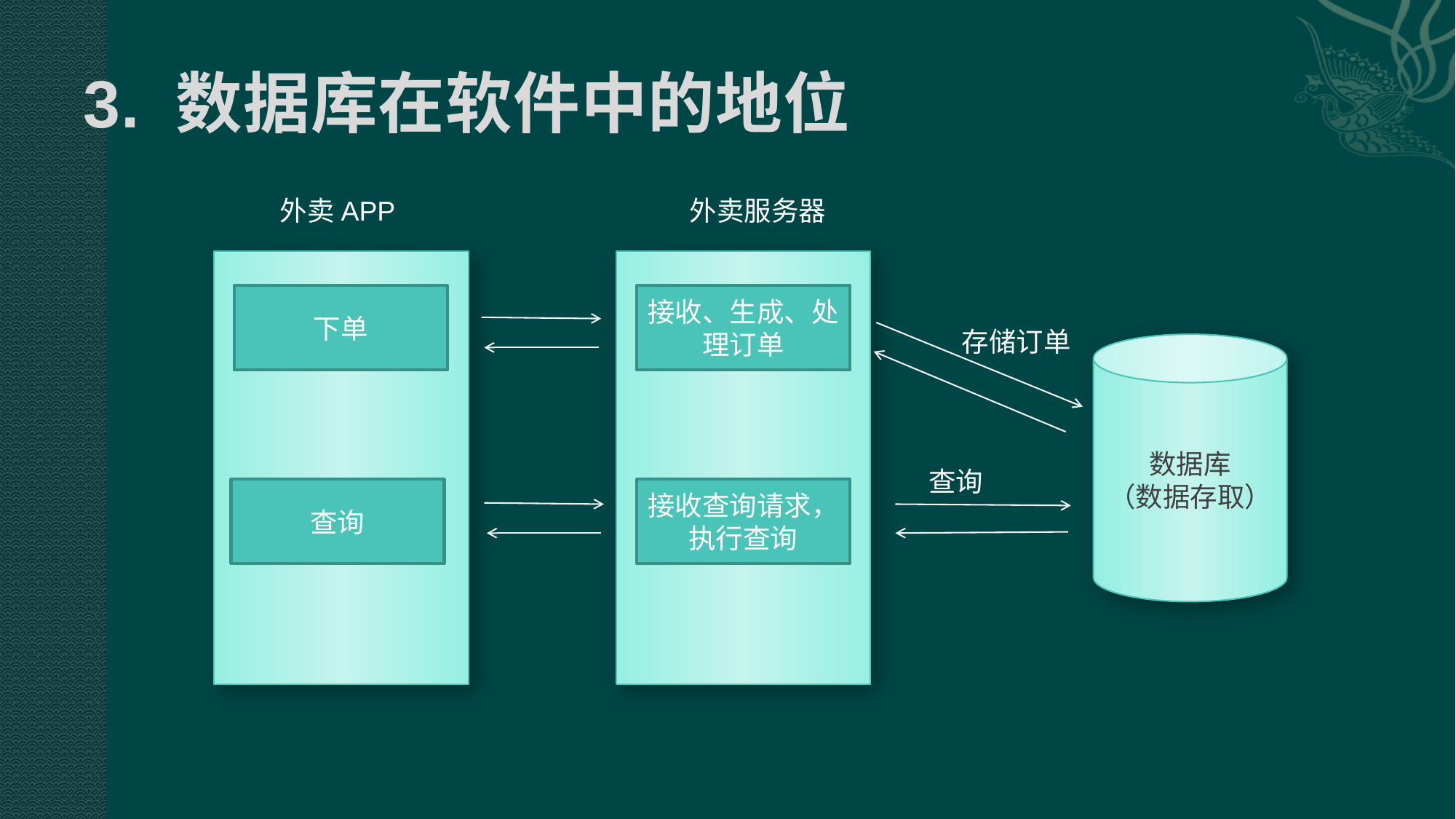

# 3. 数据库在软件中的地位
外卖APP
外卖服务器

下单
接收、生成、处理订单
存储订单
数据库
（数据存取）
查询
查询
接收查询请求，执行查询